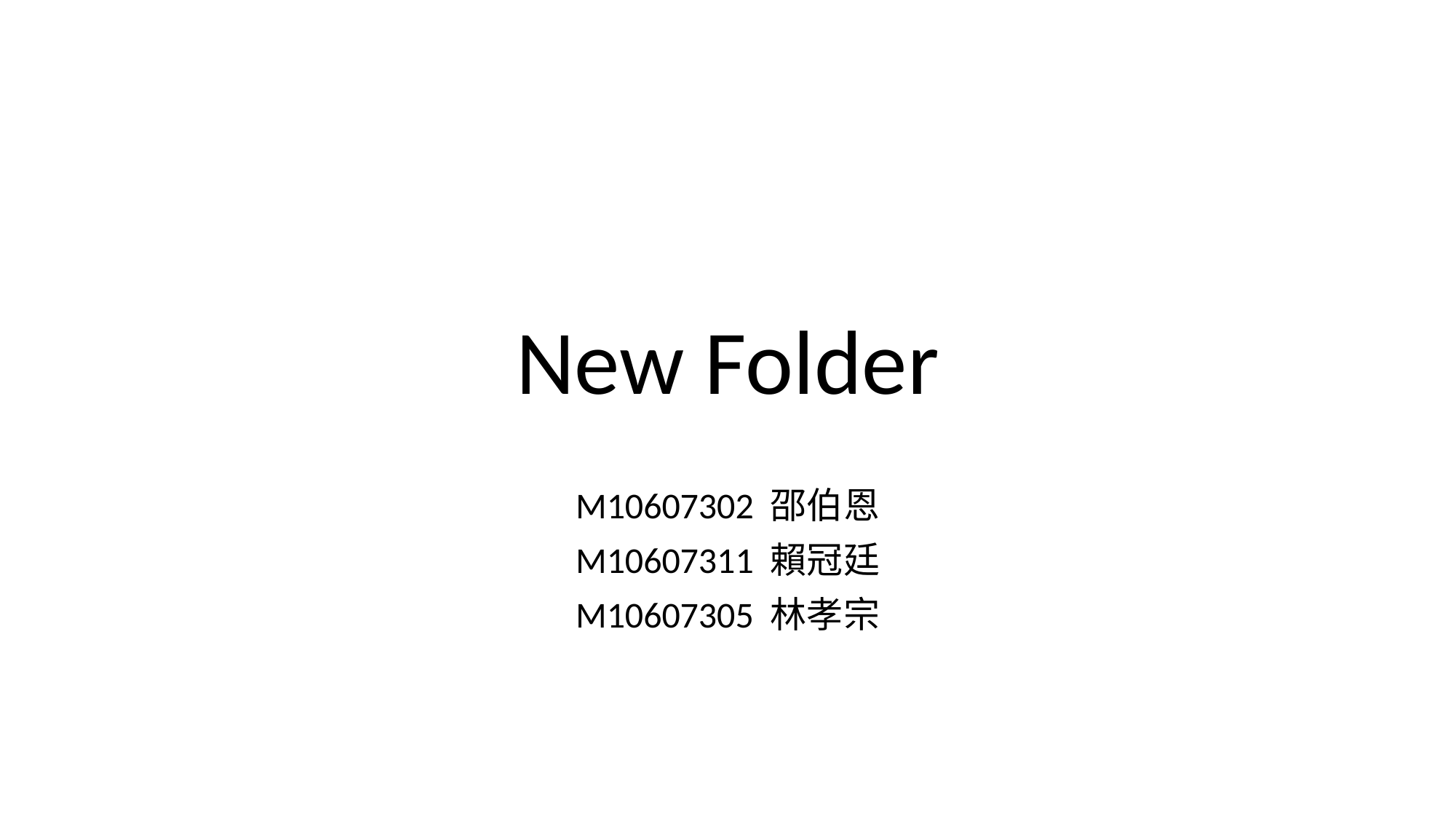

# New Folder
M10607302 邵伯恩
M10607311 賴冠廷
M10607305 林孝宗